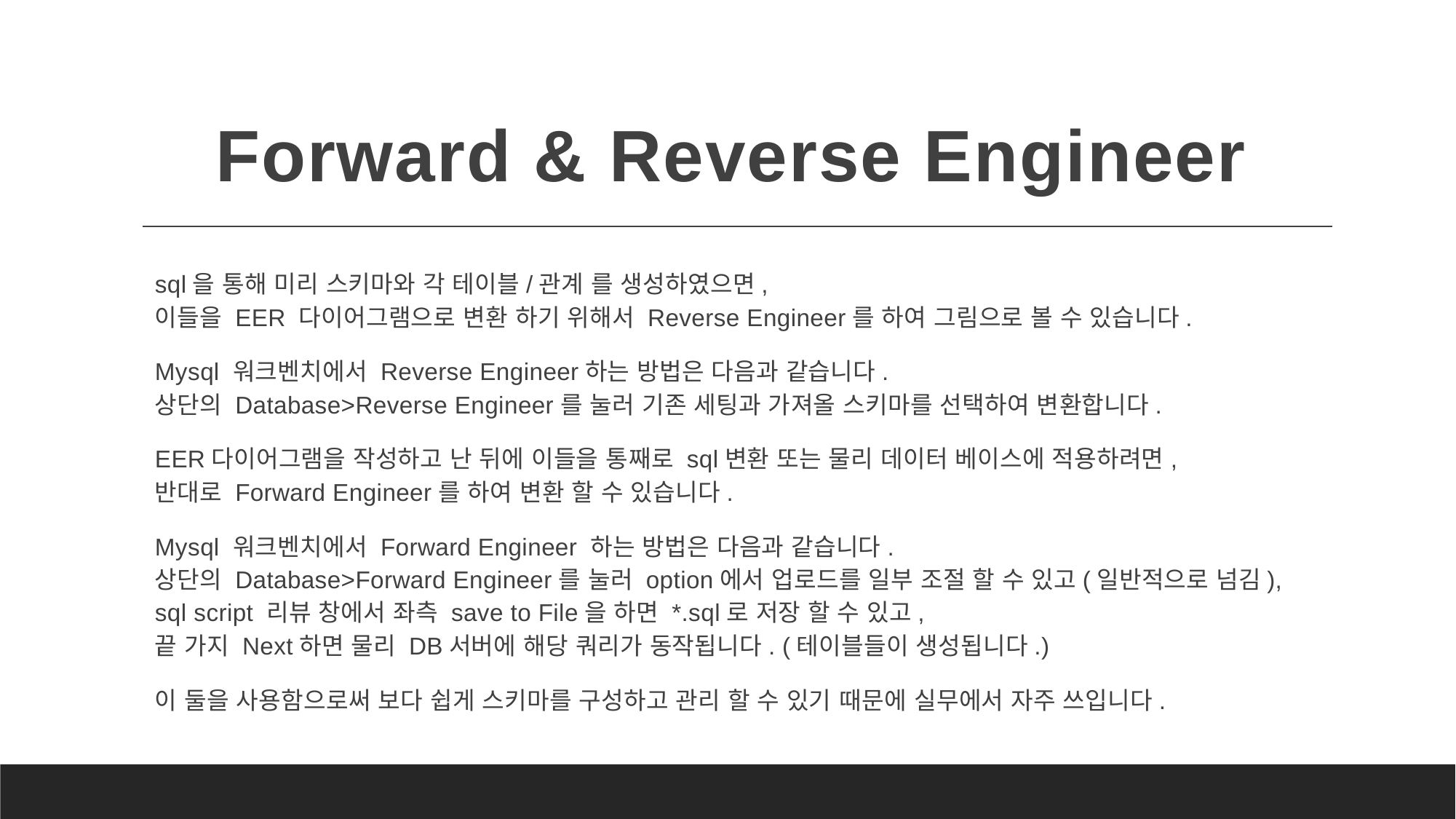

# Forward & Reverse Engineer
sql을 통해 미리 스키마와 각 테이블/관계 를 생성하였으면,
이들을 EER 다이어그램으로 변환 하기 위해서 Reverse Engineer를 하여 그림으로 볼 수 있습니다.
Mysql 워크벤치에서 Reverse Engineer하는 방법은 다음과 같습니다.
상단의 Database>Reverse Engineer를 눌러 기존 세팅과 가져올 스키마를 선택하여 변환합니다.
EER다이어그램을 작성하고 난 뒤에 이들을 통째로 sql변환 또는 물리 데이터 베이스에 적용하려면,
반대로 Forward Engineer를 하여 변환 할 수 있습니다.
Mysql 워크벤치에서 Forward Engineer 하는 방법은 다음과 같습니다.
상단의 Database>Forward Engineer를 눌러 option에서 업로드를 일부 조절 할 수 있고(일반적으로 넘김),
sql script 리뷰 창에서 좌측 save to File을 하면 *.sql로 저장 할 수 있고,
끝 가지 Next하면 물리 DB서버에 해당 쿼리가 동작됩니다. (테이블들이 생성됩니다.)
이 둘을 사용함으로써 보다 쉽게 스키마를 구성하고 관리 할 수 있기 때문에 실무에서 자주 쓰입니다.